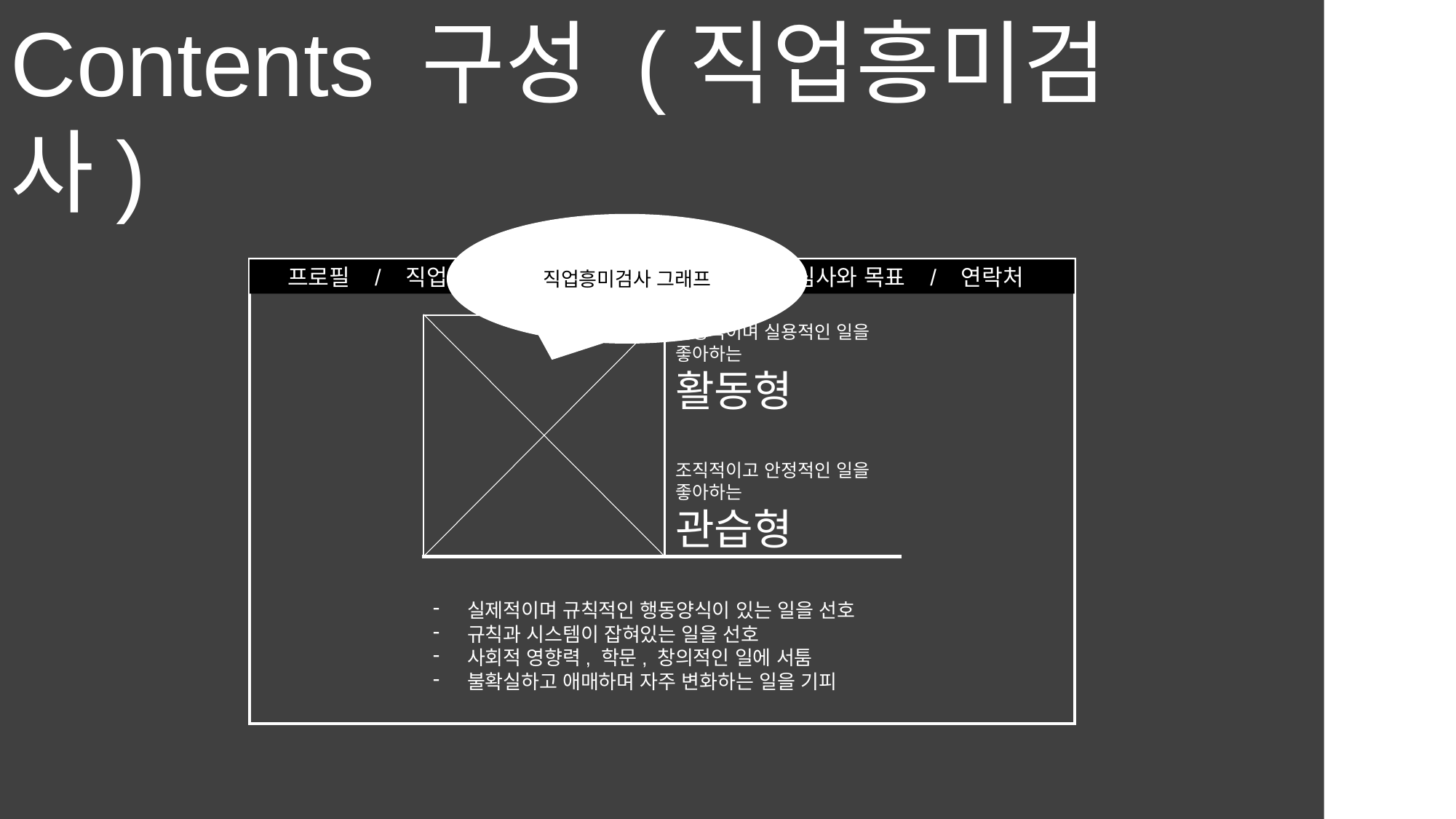

Contents 구성 (직업흥미검사)
직업흥미검사 그래프

프로필   /   직업흥미검사   /   숙련 프로그램   /   관심사와 목표   /   연락처

활동적이며 실용적인 일을 좋아하는
활동형

조직적이고 안정적인 일을 좋아하는
관습형

실제적이며 규칙적인 행동양식이 있는 일을 선호
규칙과 시스템이 잡혀있는 일을 선호
사회적 영향력, 학문, 창의적인 일에 서툼
불확실하고 애매하며 자주 변화하는 일을 기피